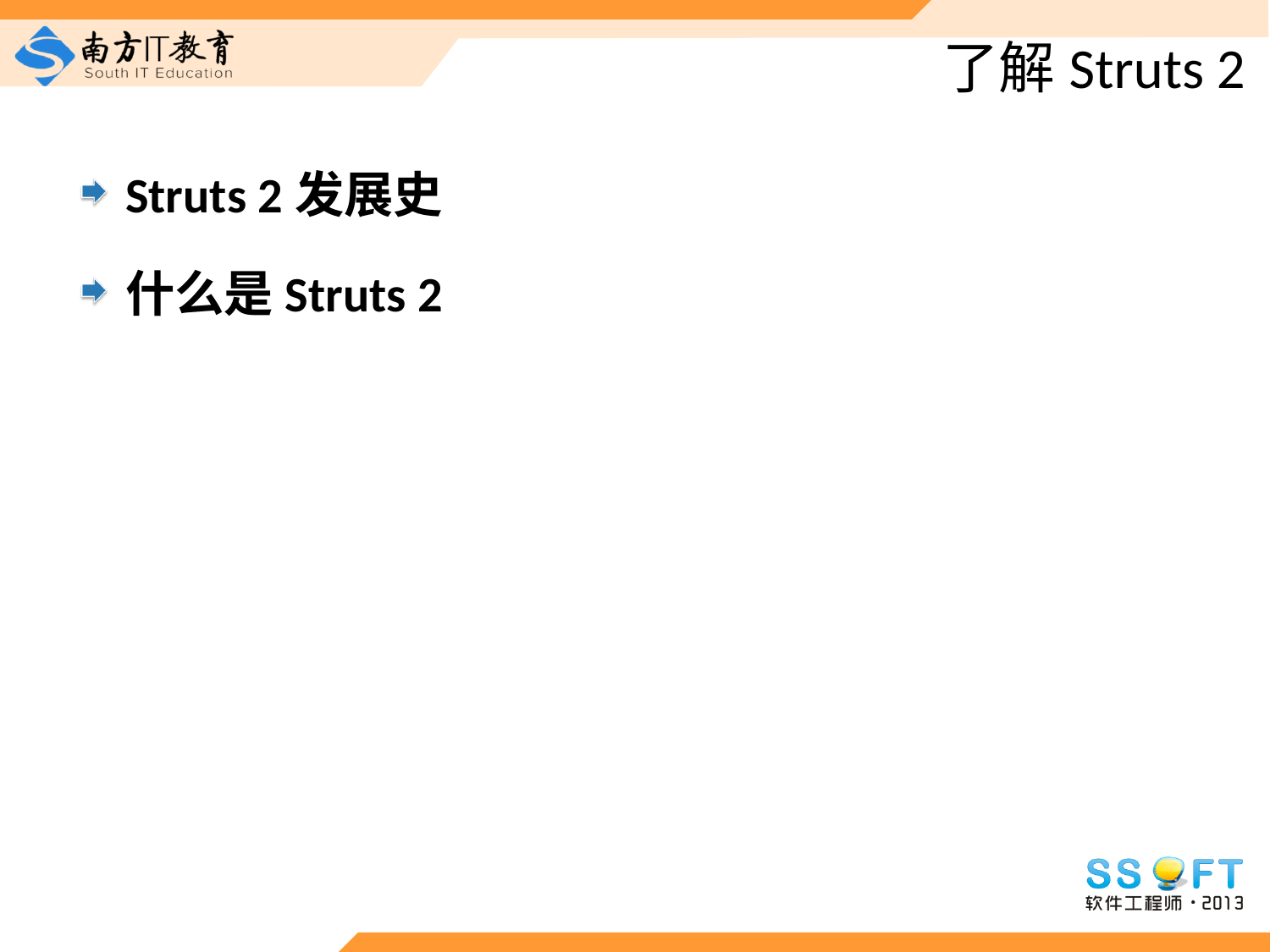

# 了解Struts 2
Struts 2发展史
什么是Struts 2